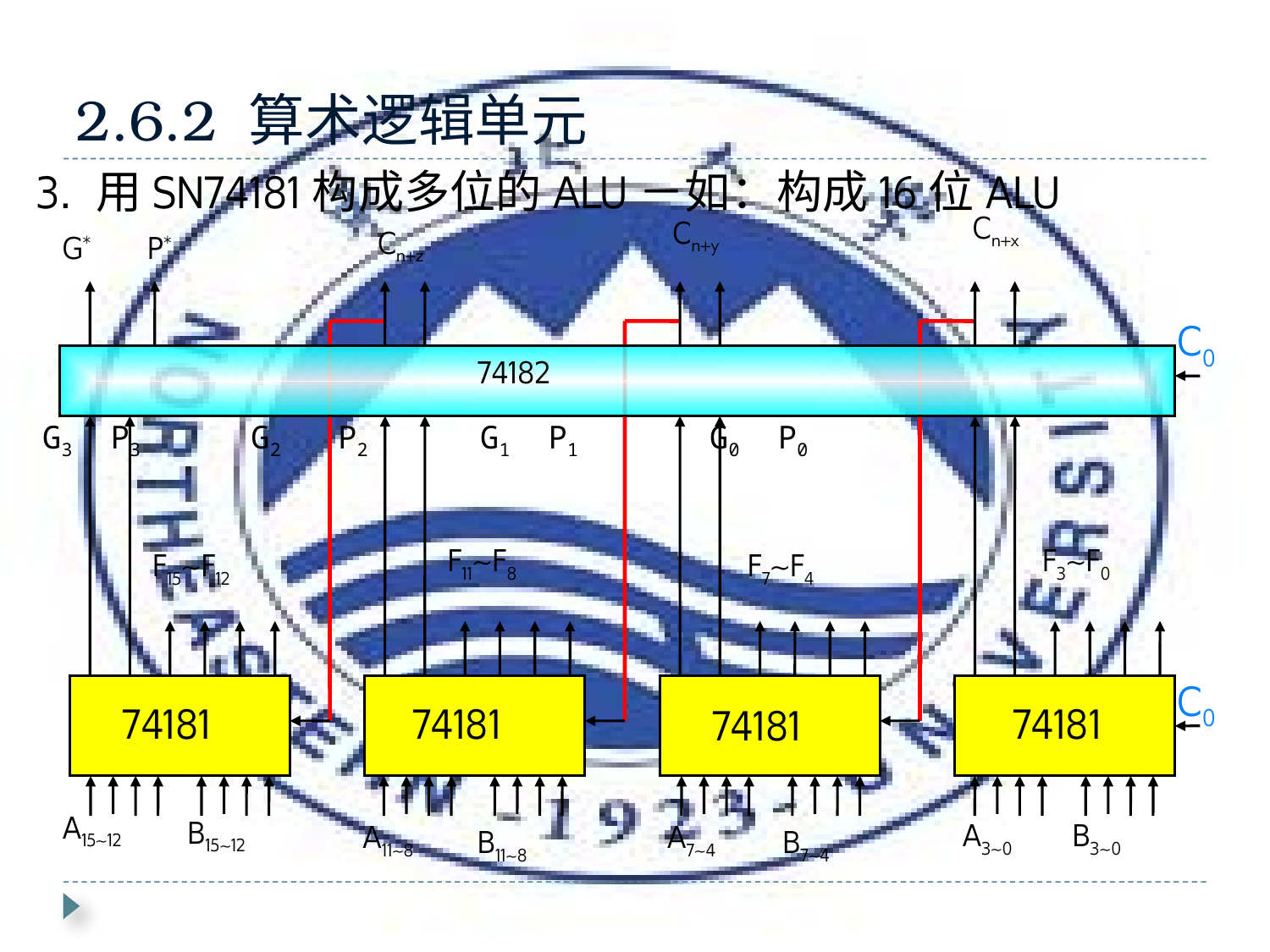

# 2.6.2 算术逻辑单元
3. 用SN74181构成多位的ALU－如：构成16位ALU
Cn+x
Cn+y
Cn+z
G*
P*

C0

74182

G3  P3          G2   P2      G1  P1       G0  P0

F11~F8
F3~F0
F15~F12
F7~F4

C0

74181
74181
74181
74181

A15~12
B15~12
A3~0
B3~0
A11~8
A7~4
B11~8
B7~4